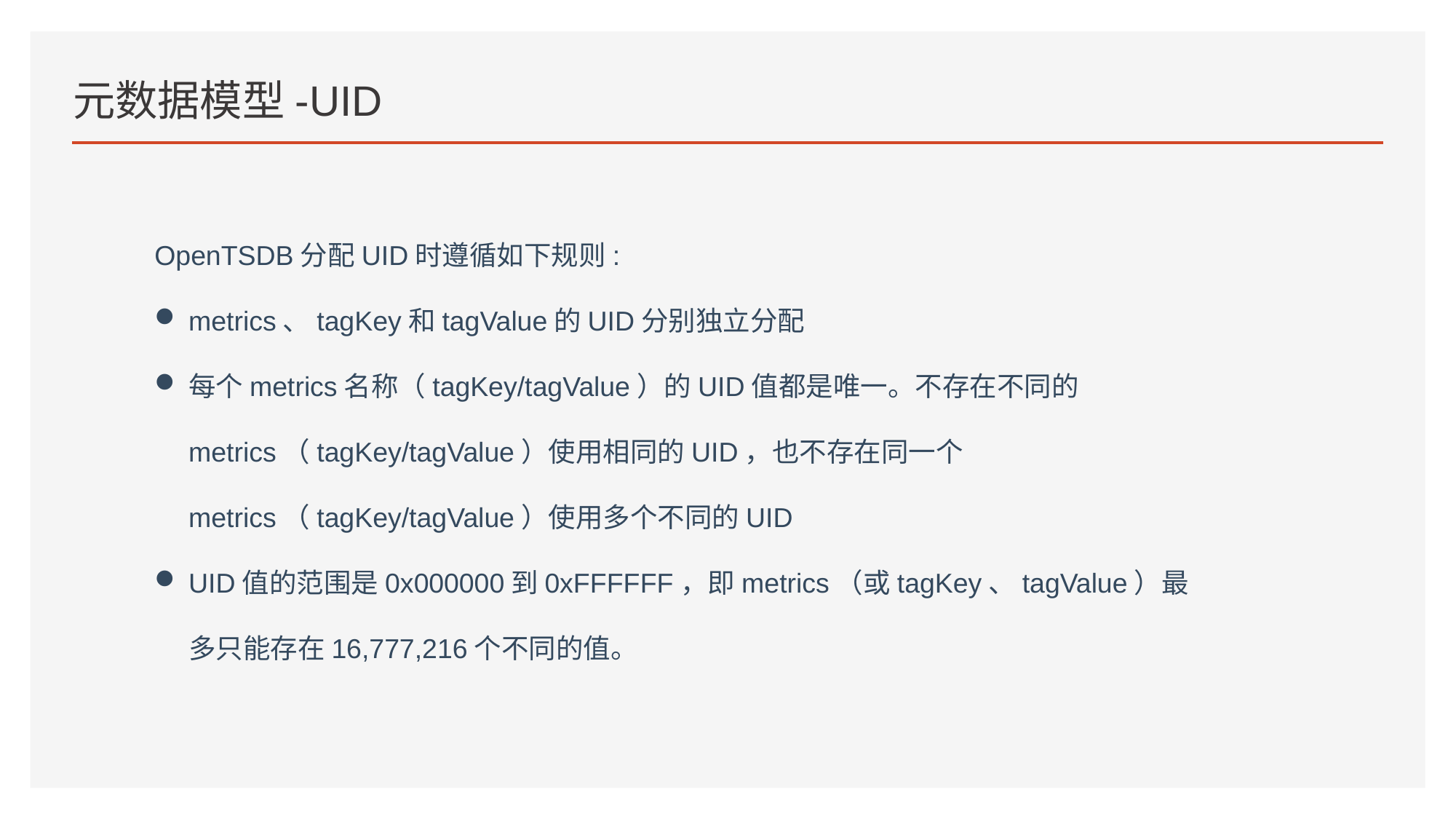

# 元数据模型-UID
OpenTSDB分配UID时遵循如下规则:
metrics、tagKey和tagValue的UID分别独立分配
每个metrics名称（tagKey/tagValue）的UID值都是唯一。不存在不同的metrics（tagKey/tagValue）使用相同的UID，也不存在同一个metrics（tagKey/tagValue）使用多个不同的UID
UID值的范围是0x000000到0xFFFFFF，即metrics（或tagKey、tagValue）最多只能存在16,777,216个不同的值。